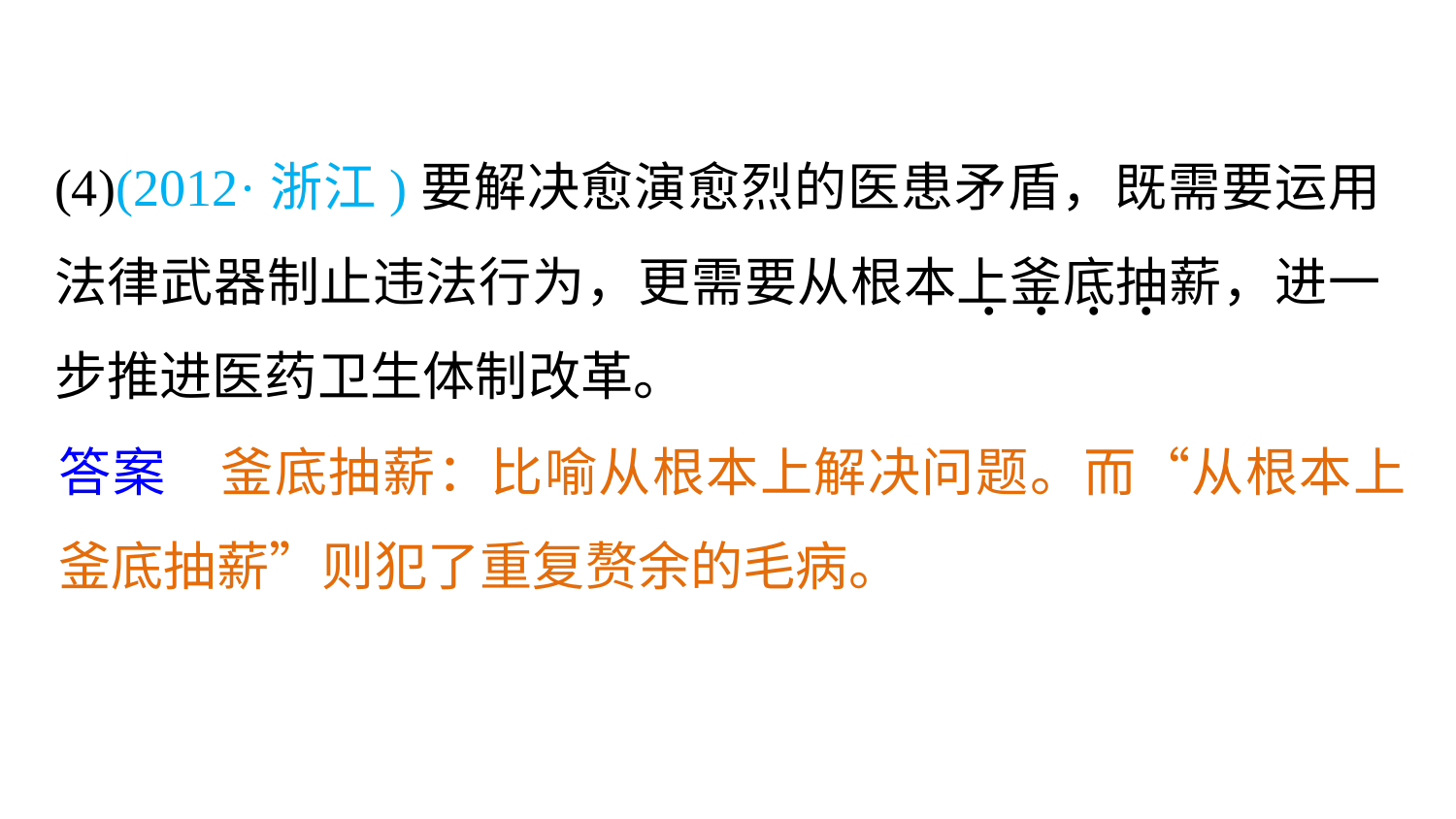

(4)(2012·浙江)要解决愈演愈烈的医患矛盾，既需要运用法律武器制止违法行为，更需要从根本上釜底抽薪，进一步推进医药卫生体制改革。
.   .   .   .
答案　釜底抽薪：比喻从根本上解决问题。而“从根本上釜底抽薪”则犯了重复赘余的毛病。